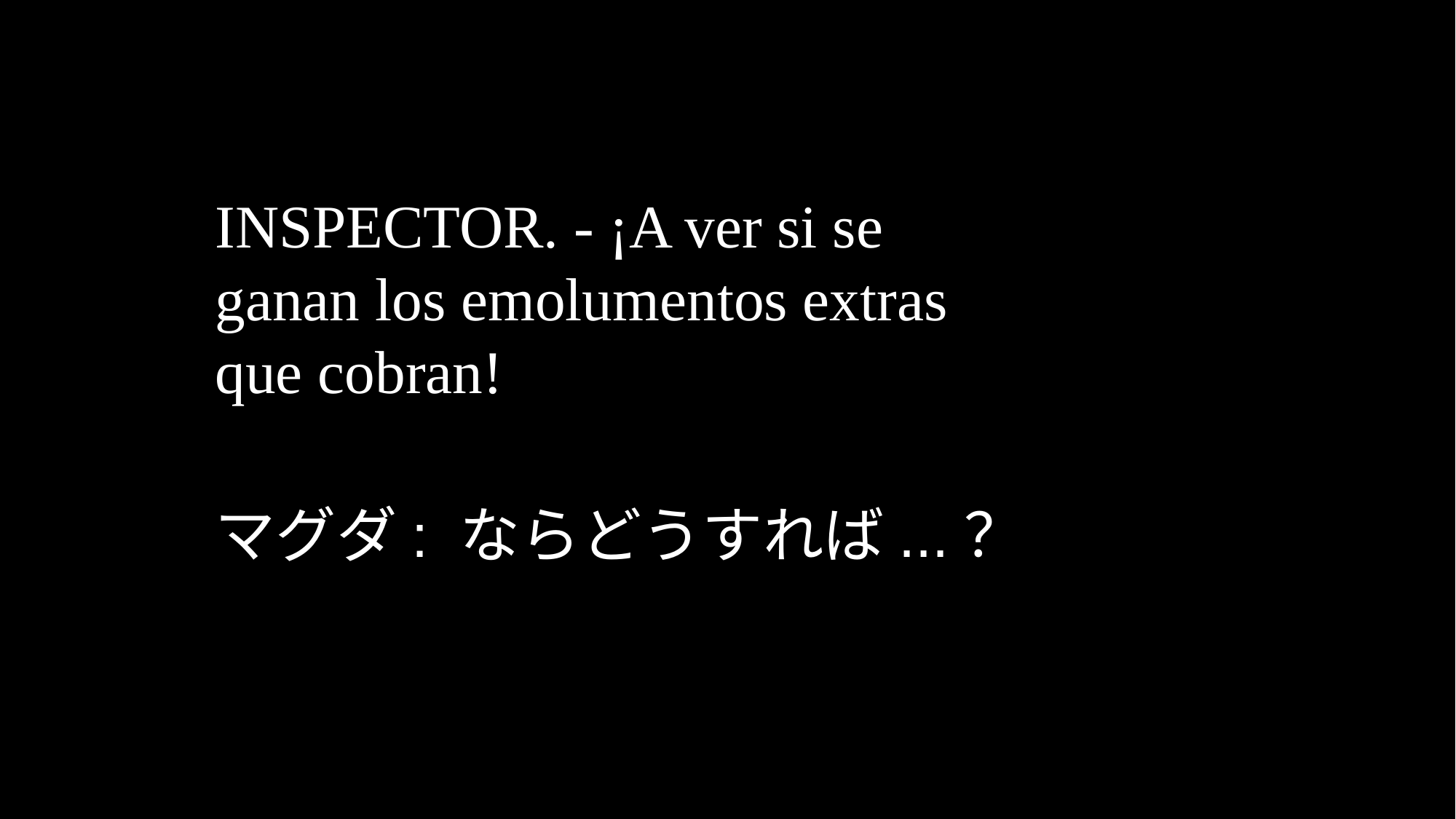

INSPECTOR. - ¡A ver si se ganan los emolumentos extras que cobran!

マグダ: ならどうすれば...？